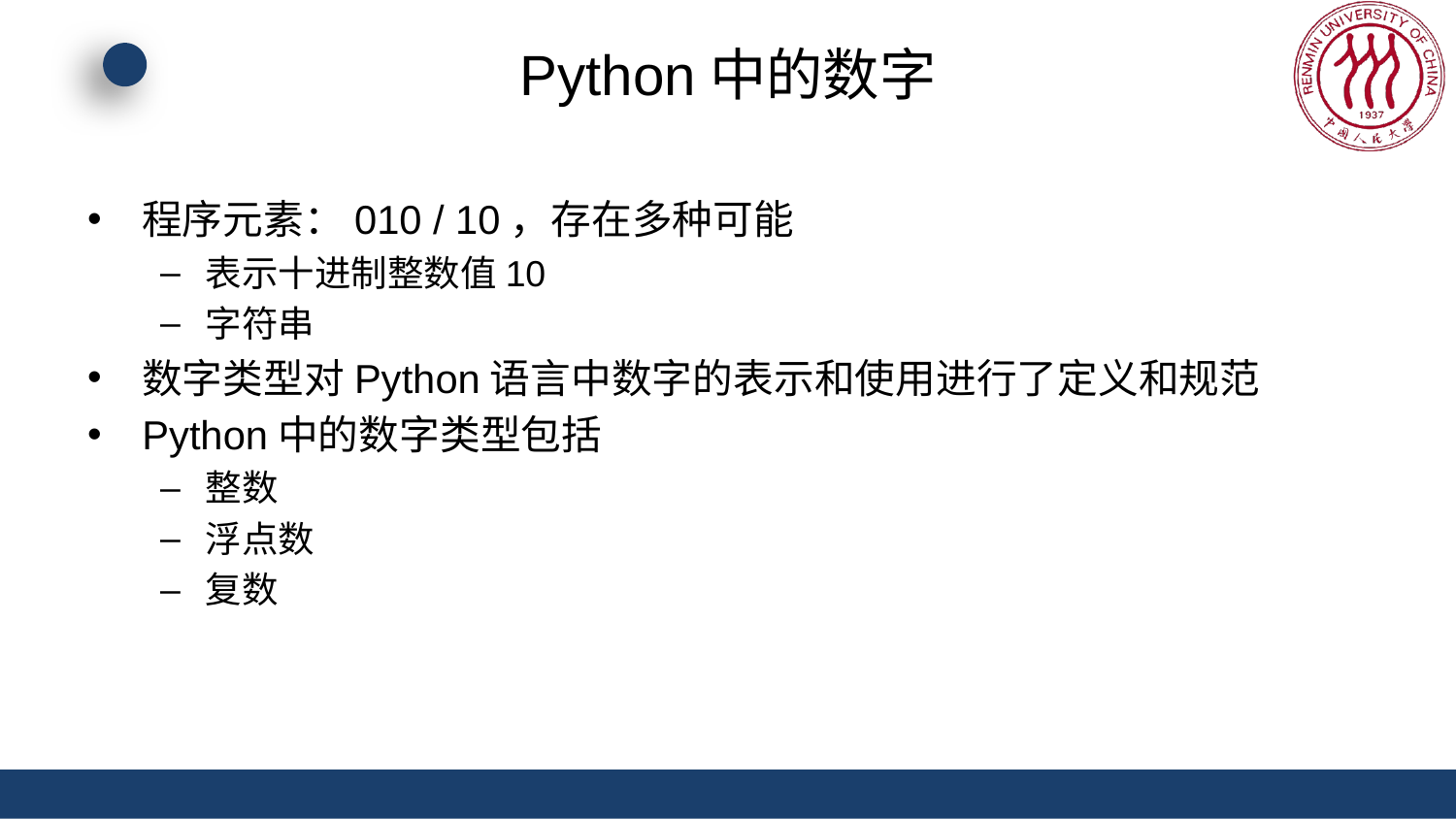

# Python中的数字

程序元素：010 / 10，存在多种可能
表示十进制整数值10
字符串
数字类型对Python语言中数字的表示和使用进行了定义和规范
Python中的数字类型包括
整数
浮点数
复数